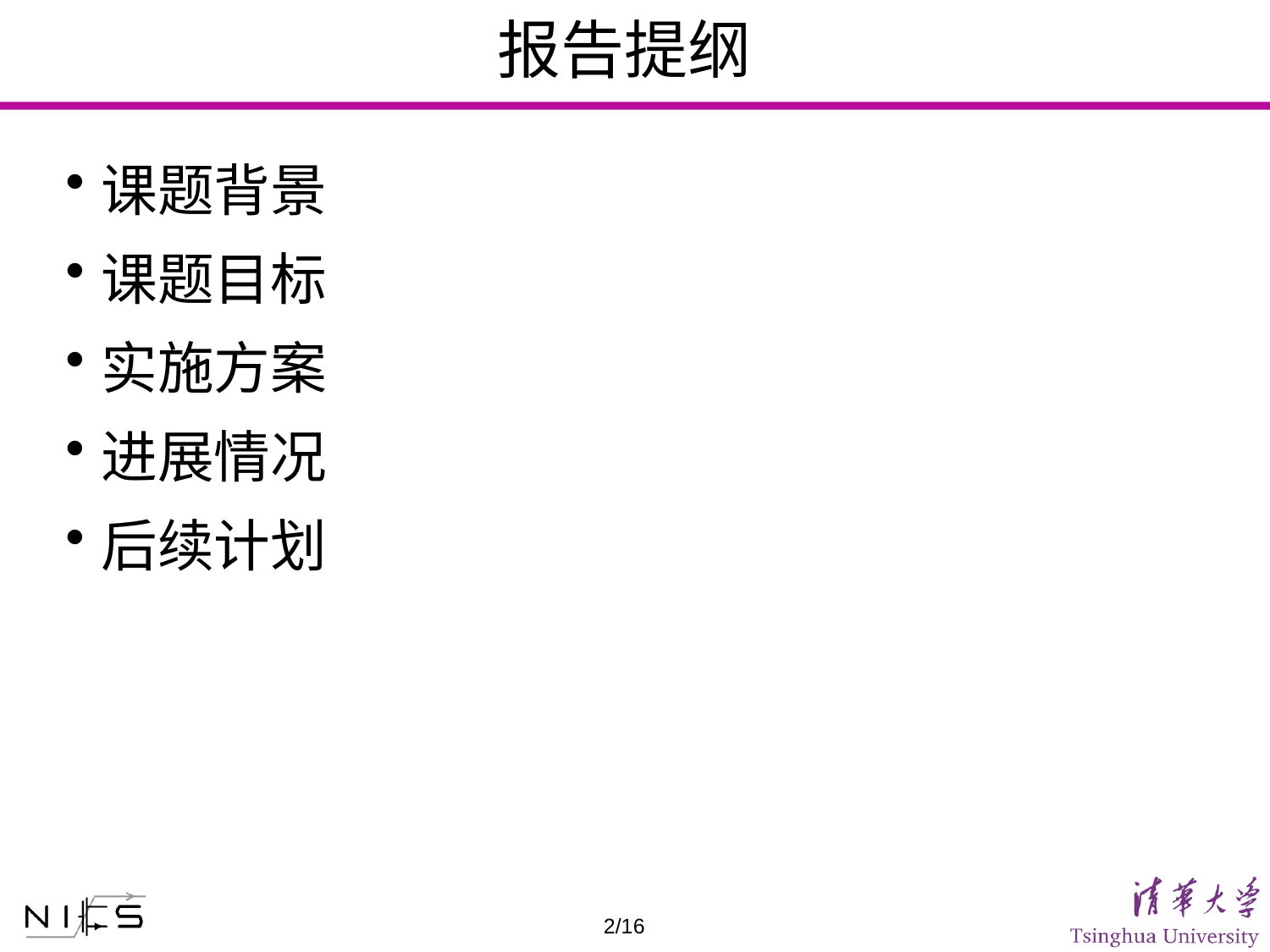

# 报告提纲
课题背景
课题目标
实施方案
进展情况
后续计划
2/16